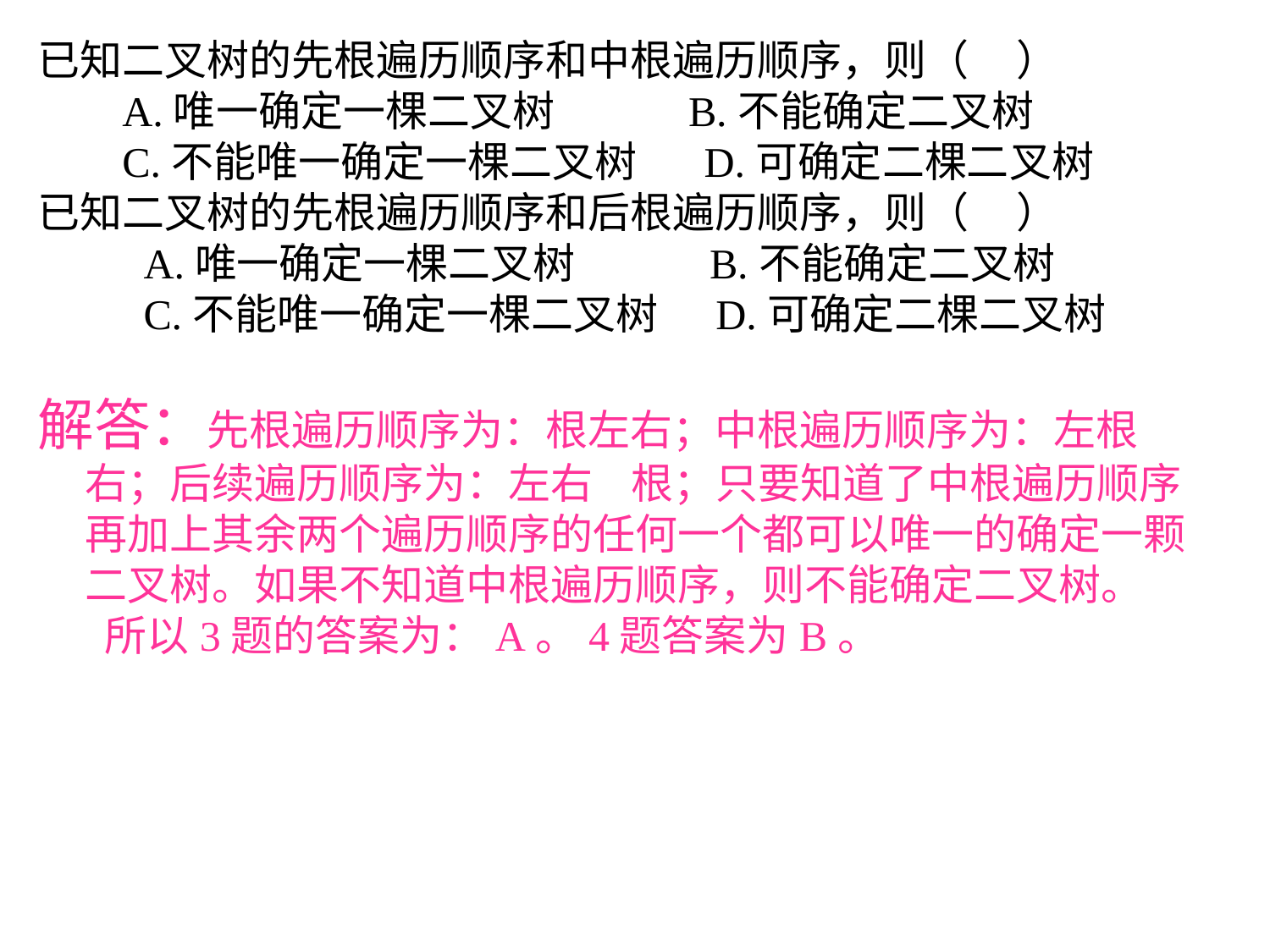

已知二叉树的先根遍历顺序和中根遍历顺序，则（     ）
        A.唯一确定一棵二叉树             B.不能确定二叉树
        C.不能唯一确定一棵二叉树      D.可确定二棵二叉树
已知二叉树的先根遍历顺序和后根遍历顺序，则（     ）
          A.唯一确定一棵二叉树             B.不能确定二叉树
          C.不能唯一确定一棵二叉树     D.可确定二棵二叉树

解答：先根遍历顺序为：根左右；中根遍历顺序为：左根右；后续遍历顺序为：左右    根；只要知道了中根遍历顺序再加上其余两个遍历顺序的任何一个都可以唯一的确定一颗二叉树。如果不知道中根遍历顺序，则不能确定二叉树。
      所以3题的答案为：A。4题答案为B。